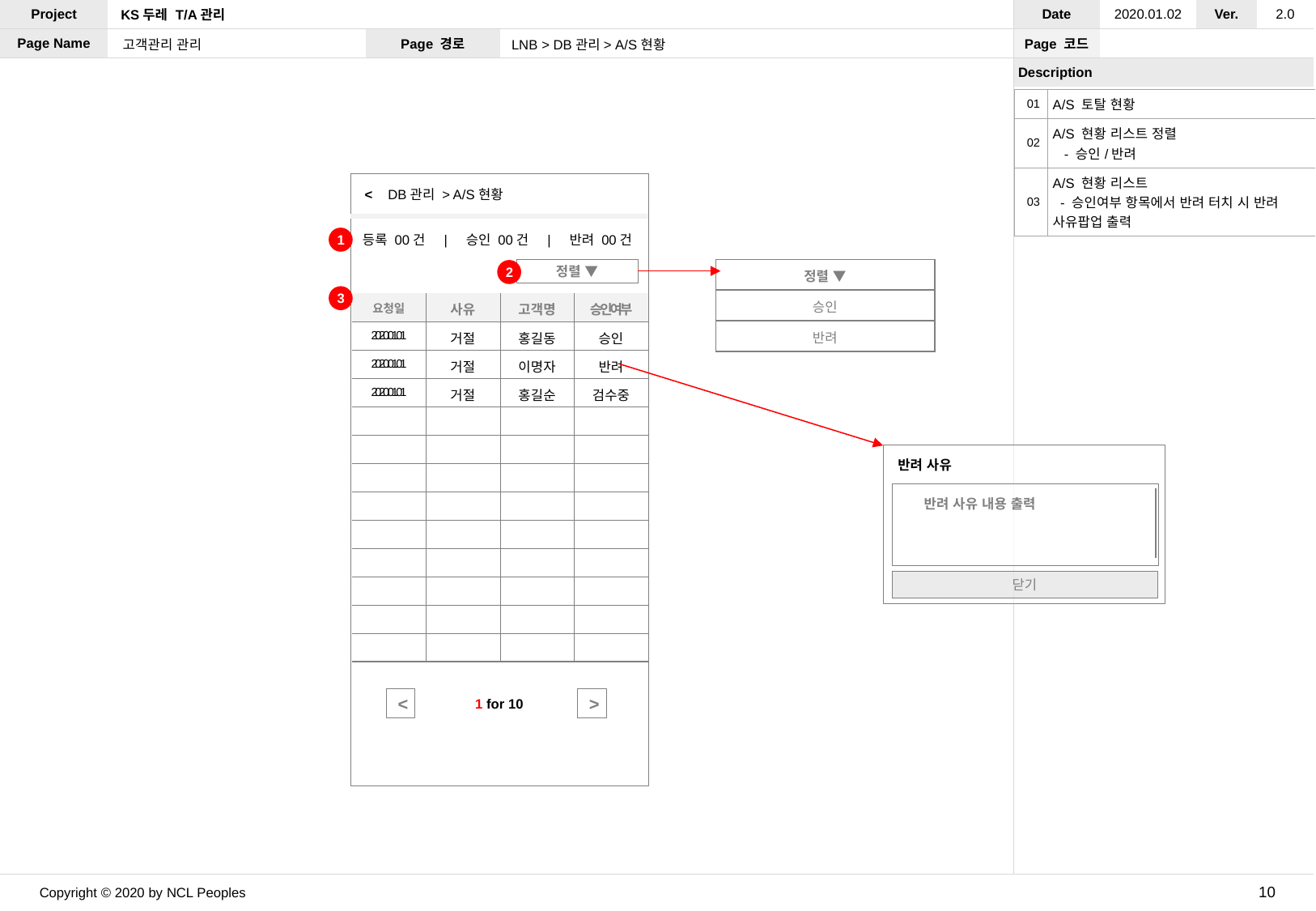

LNB > DB관리> A/S현황
고객관리 관리
| 01 | A/S 토탈 현황 |
| --- | --- |
| 02 | A/S 현황 리스트 정렬 - 승인/반려 |
| 03 | A/S 현황 리스트 - 승인여부 항목에서 반려 터치 시 반려 사유팝업 출력 |

<    DB관리 > A/S현황
등록 00건    |    승인 00건    |    반려 00건
1
정렬 ▼
| 정렬 ▼ |
| --- |
| 승인 |
| 반려 |
2
3
| 요청일 | 사유 | 고객명 | 승인여부 |
| --- | --- | --- | --- |
| 2020.01.01 | 거절 | 홍길동 | 승인 |
| 2020.01.01 | 거절 | 이명자 | 반려 |
| 2020.01.01 | 거절 | 홍길순 | 검수중 |
|  |  |  |  |
|  |  |  |  |
|  |  |  |  |
|  |  |  |  |
|  |  |  |  |
|  |  |  |  |
|  |  |  |  |
|  |  |  |  |
|  |  |  |  |

반려 사유

반려 사유 내용 출력

닫기
<
>
1 for 10